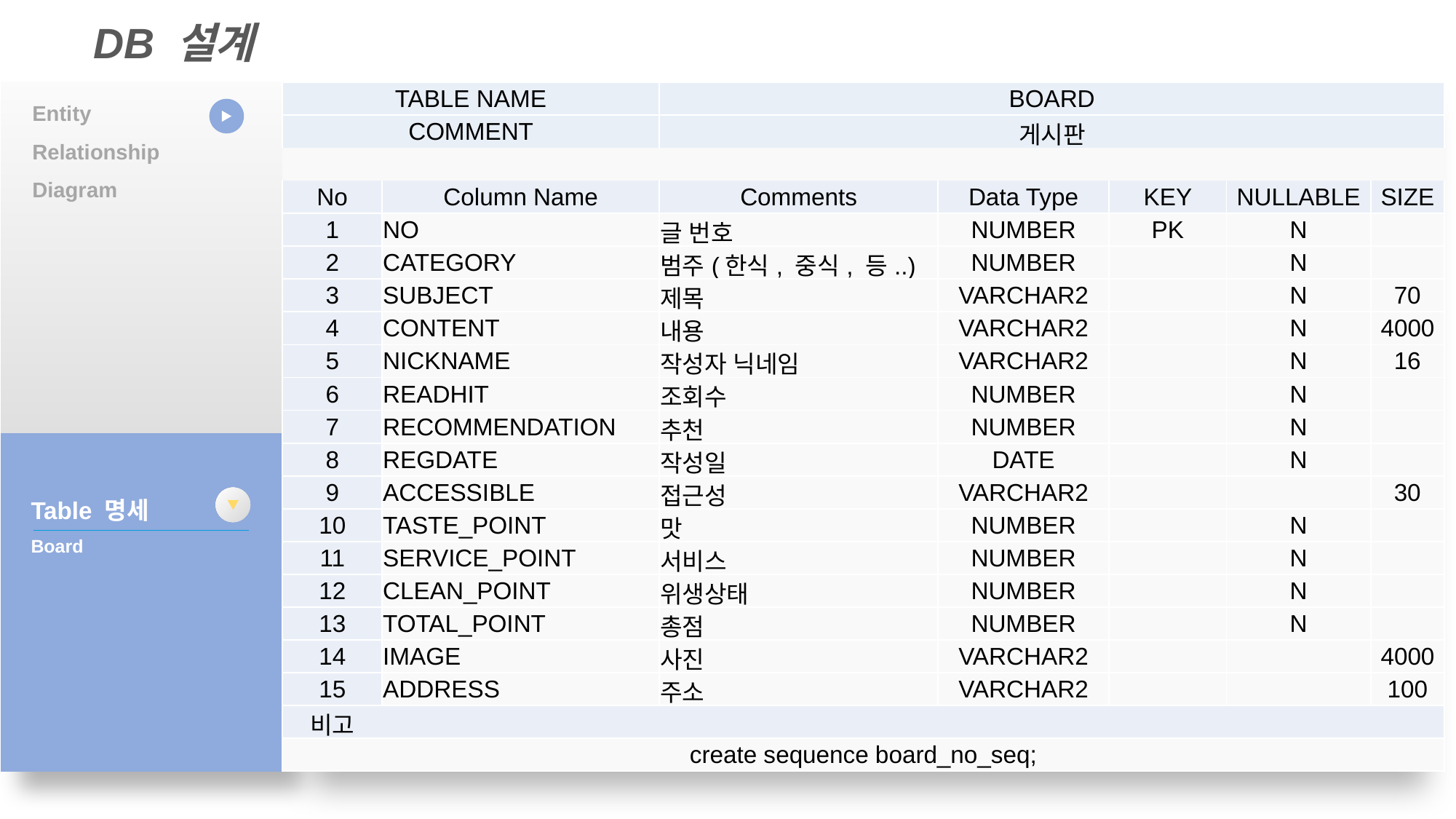

DB 설계
| TABLE NAME |  | BOARD |  |  |  |  |
| --- | --- | --- | --- | --- | --- | --- |
| COMMENT |  | 게시판 |  |  |  |  |
|  |  |  |  |  |  |  |
| No | Column Name | Comments | Data Type | KEY | NULLABLE | SIZE |
| 1 | NO | 글 번호 | NUMBER | PK | N |  |
| 2 | CATEGORY | 범주(한식, 중식, 등..) | NUMBER |  | N |  |
| 3 | SUBJECT | 제목 | VARCHAR2 |  | N | 70 |
| 4 | CONTENT | 내용 | VARCHAR2 |  | N | 4000 |
| 5 | NICKNAME | 작성자 닉네임 | VARCHAR2 |  | N | 16 |
| 6 | READHIT | 조회수 | NUMBER |  | N |  |
| 7 | RECOMMENDATION | 추천 | NUMBER |  | N |  |
| 8 | REGDATE | 작성일 | DATE |  | N |  |
| 9 | ACCESSIBLE | 접근성 | VARCHAR2 |  |  | 30 |
| 10 | TASTE\_POINT | 맛 | NUMBER |  | N |  |
| 11 | SERVICE\_POINT | 서비스 | NUMBER |  | N |  |
| 12 | CLEAN\_POINT | 위생상태 | NUMBER |  | N |  |
| 13 | TOTAL\_POINT | 총점 | NUMBER |  | N |  |
| 14 | IMAGE | 사진 | VARCHAR2 |  |  | 4000 |
| 15 | ADDRESS | 주소 | VARCHAR2 |  |  | 100 |
| 비고 |  |  |  |  |  |  |
| create sequence board\_no\_seq; |  |  |  |  |  |  |
Entity
Relationship
Diagram

Table 명세
Board